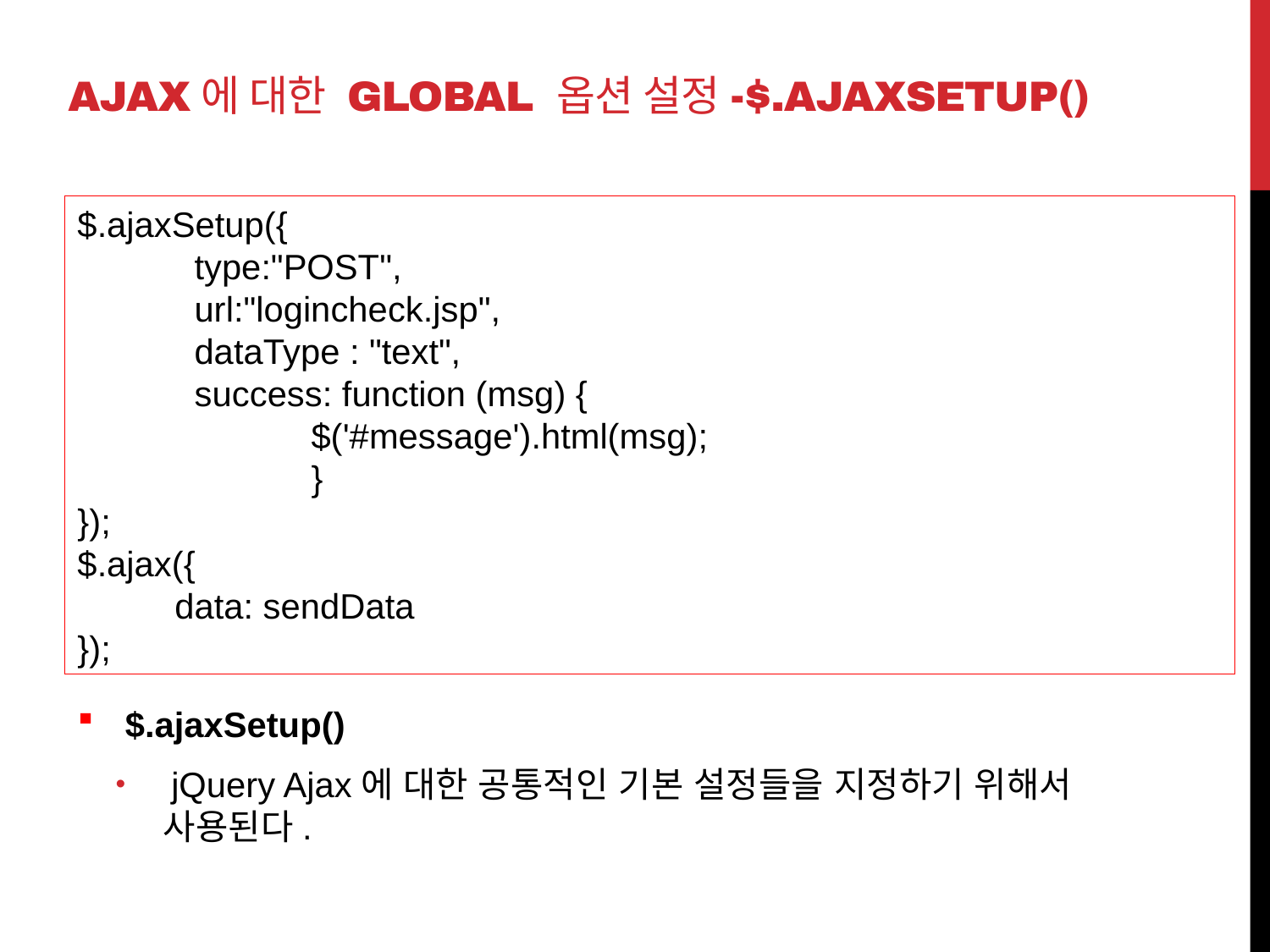

# Ajax에 대한 global 옵션 설정-$.ajaxSetup()
$.ajaxSetup({
            type:"POST",
            url:"logincheck.jsp",
            dataType : "text",
            success: function (msg) {
                        $('#message').html(msg);
                        }
});
$.ajax({
          data: sendData
});
$.ajaxSetup()
 jQuery Ajax에 대한 공통적인 기본 설정들을 지정하기 위해서 사용된다.